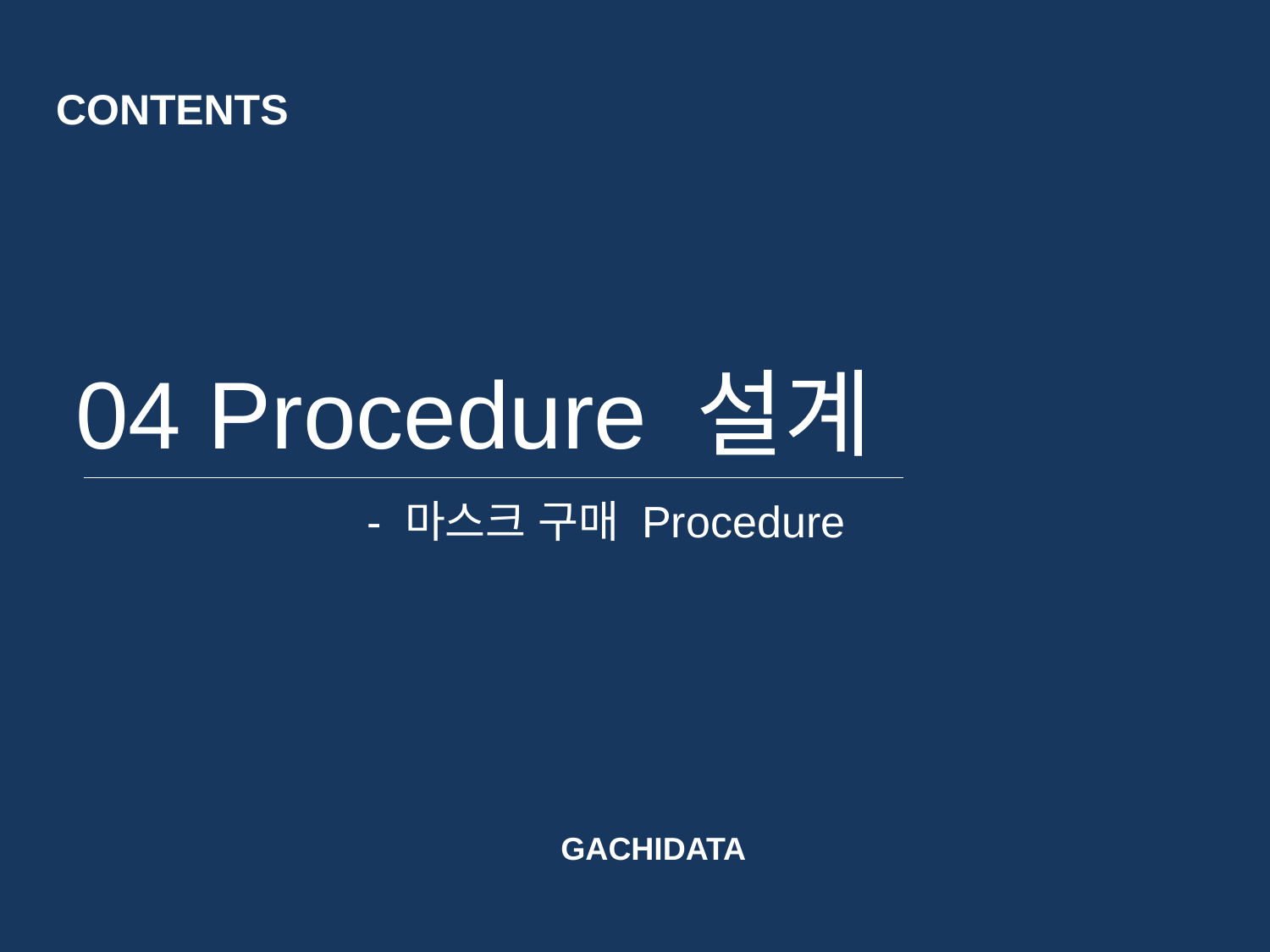

CONTENTS
04 Procedure 설계
- 마스크 구매 Procedure
GACHIDATA